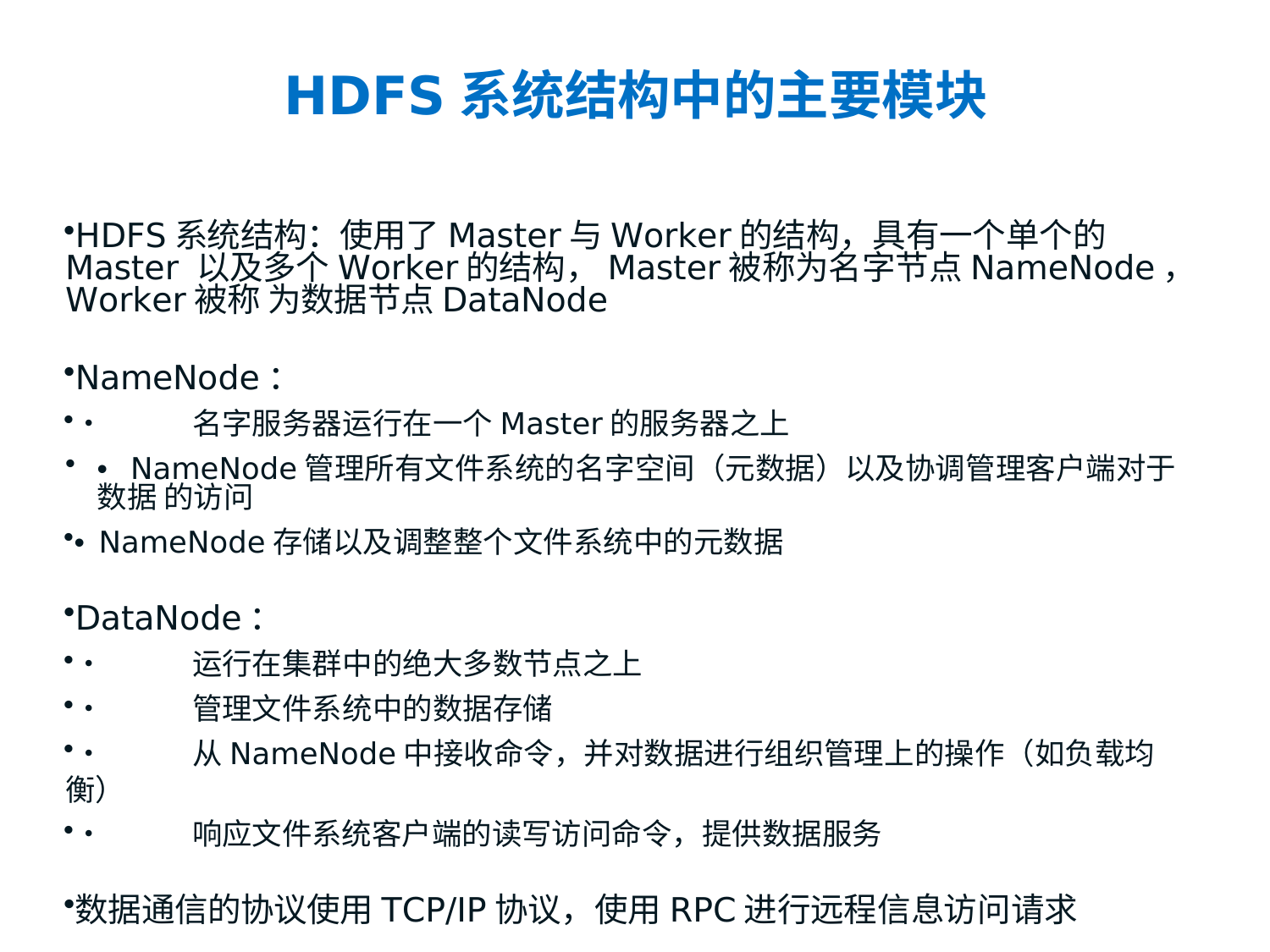

# HDFS系统结构中的主要模块
HDFS系统结构：使用了Master与Worker的结构，具有一个单个的Master 以及多个Worker的结构，Master被称为名字节点NameNode，Worker被称 为数据节点DataNode

NameNode：
•	名字服务器运行在一个Master的服务器之上
•	NameNode管理所有文件系统的名字空间（元数据）以及协调管理客户端对于数据 的访问
•	NameNode存储以及调整整个文件系统中的元数据

DataNode：
•	运行在集群中的绝大多数节点之上
•	管理文件系统中的数据存储
•	从NameNode中接收命令，并对数据进行组织管理上的操作（如负载均衡）
•	响应文件系统客户端的读写访问命令，提供数据服务

数据通信的协议使用TCP/IP协议，使用RPC进行远程信息访问请求